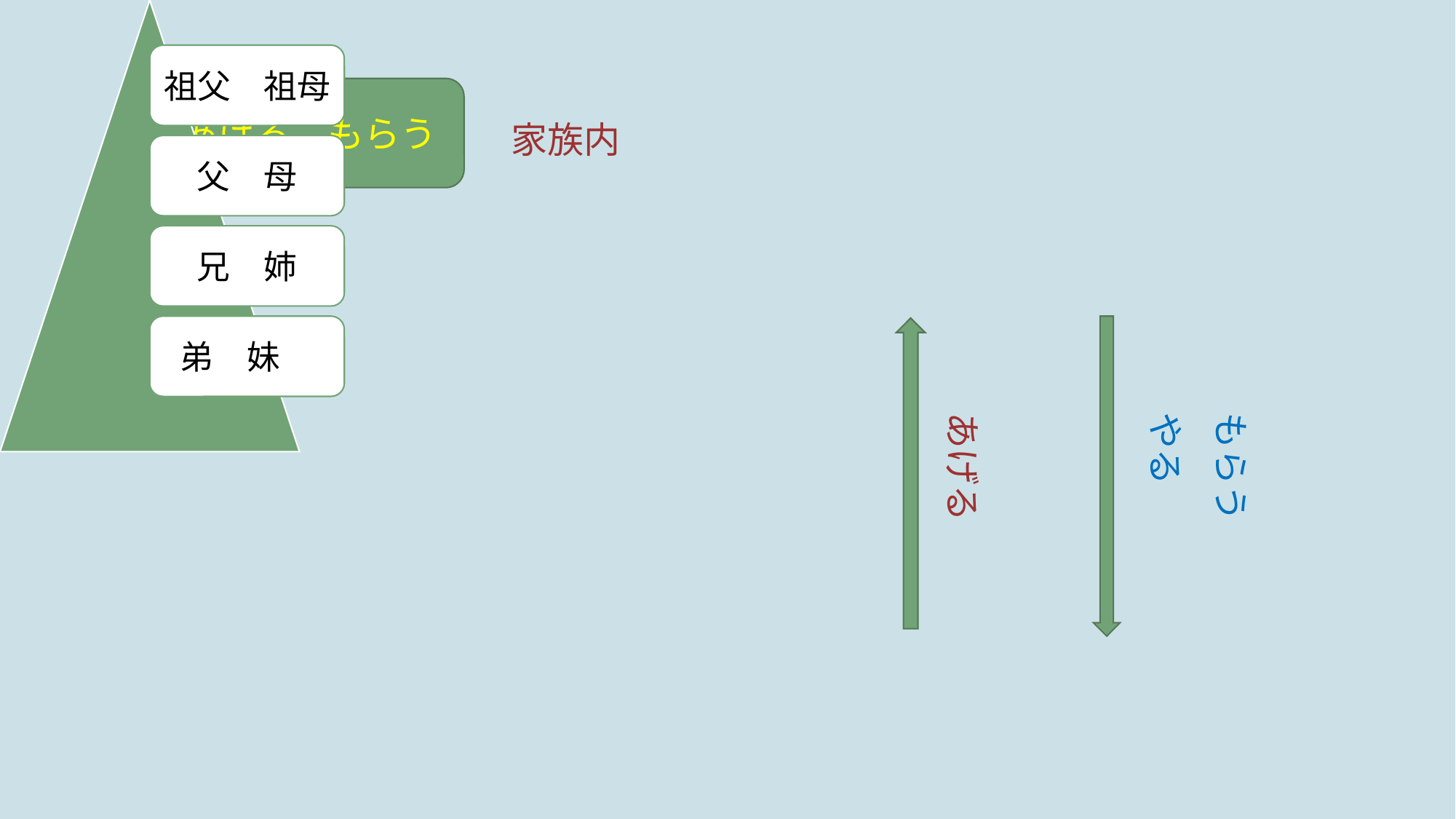

あげる　もらう
家族内
祖父　祖母
父　母
兄　姉
弟　妹
もらう
やる
あげる